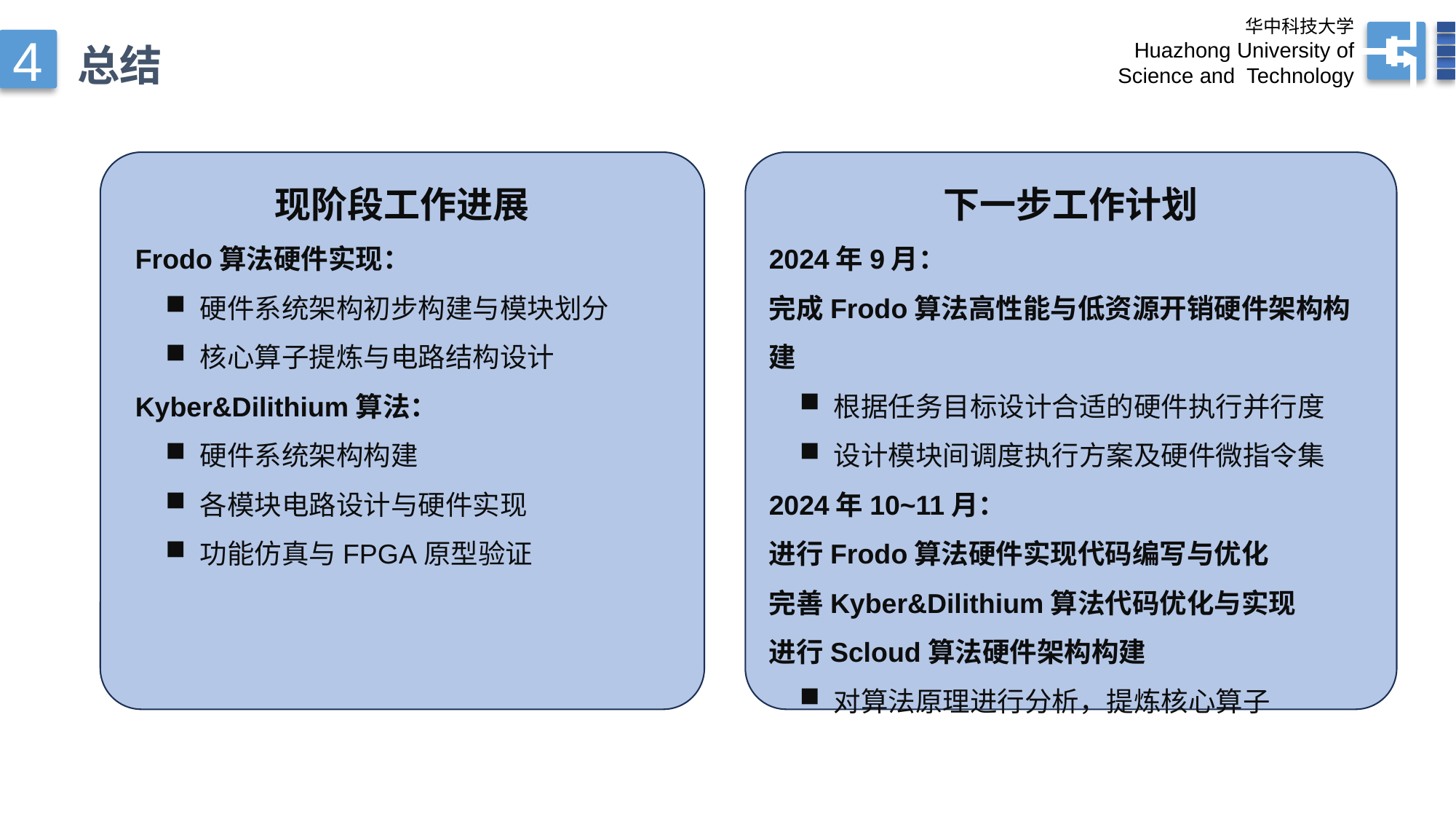

华中科技大学
Huazhong University of
 Science and  Technology

4
总结

现阶段工作进展
Frodo算法硬件实现：
硬件系统架构初步构建与模块划分
核心算子提炼与电路结构设计
Kyber&Dilithium算法：
硬件系统架构构建
各模块电路设计与硬件实现
功能仿真与FPGA原型验证
下一步工作计划
2024年9月：
完成Frodo算法高性能与低资源开销硬件架构构建
根据任务目标设计合适的硬件执行并行度
设计模块间调度执行方案及硬件微指令集
2024年10~11月：
进行Frodo算法硬件实现代码编写与优化
完善Kyber&Dilithium算法代码优化与实现
进行Scloud算法硬件架构构建
对算法原理进行分析，提炼核心算子